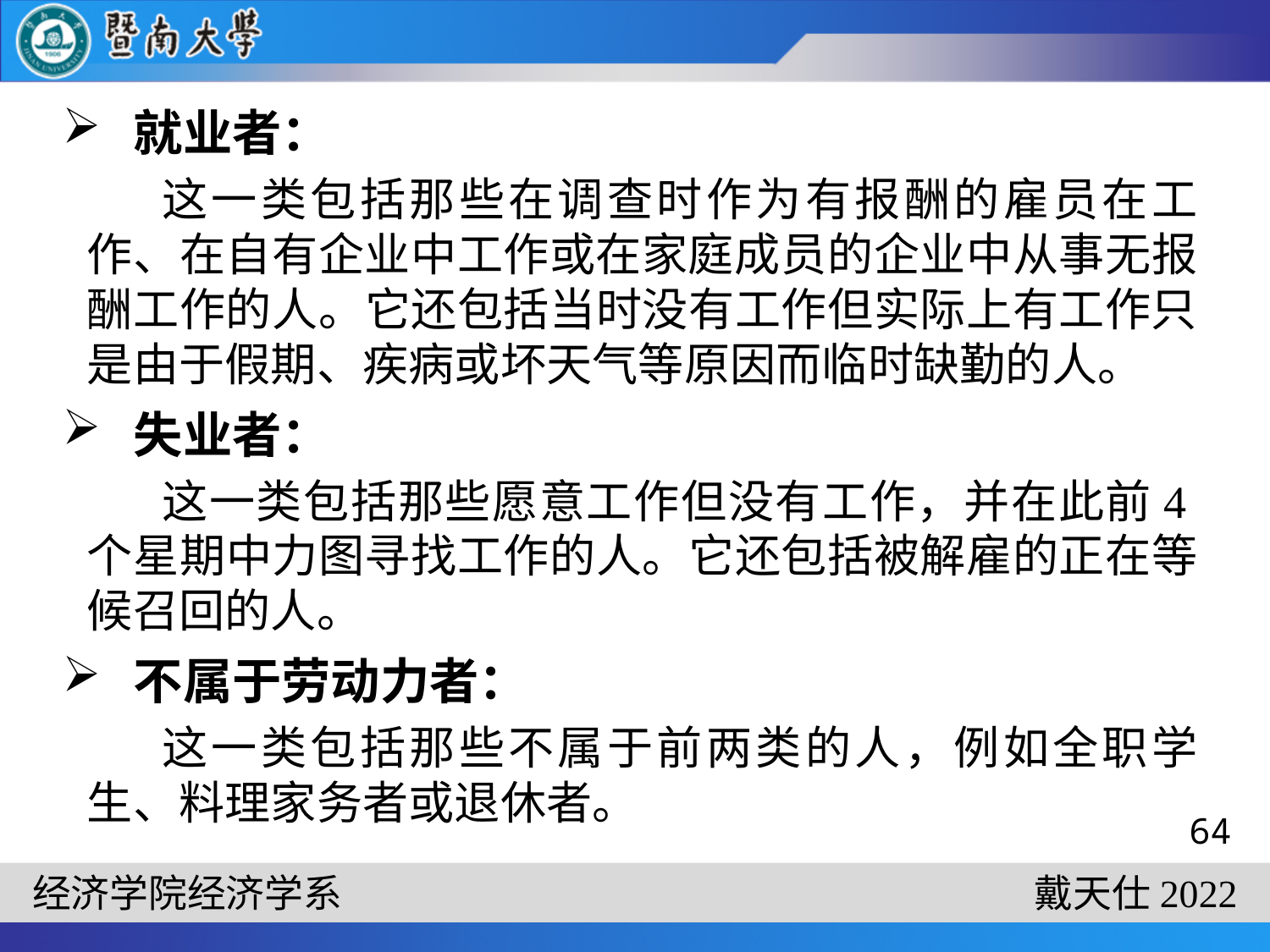

就业者：
这一类包括那些在调查时作为有报酬的雇员在工作、在自有企业中工作或在家庭成员的企业中从事无报酬工作的人。它还包括当时没有工作但实际上有工作只是由于假期、疾病或坏天气等原因而临时缺勤的人。
失业者：
这一类包括那些愿意工作但没有工作，并在此前4个星期中力图寻找工作的人。它还包括被解雇的正在等候召回的人。
不属于劳动力者：
这一类包括那些不属于前两类的人，例如全职学生、料理家务者或退休者。
64